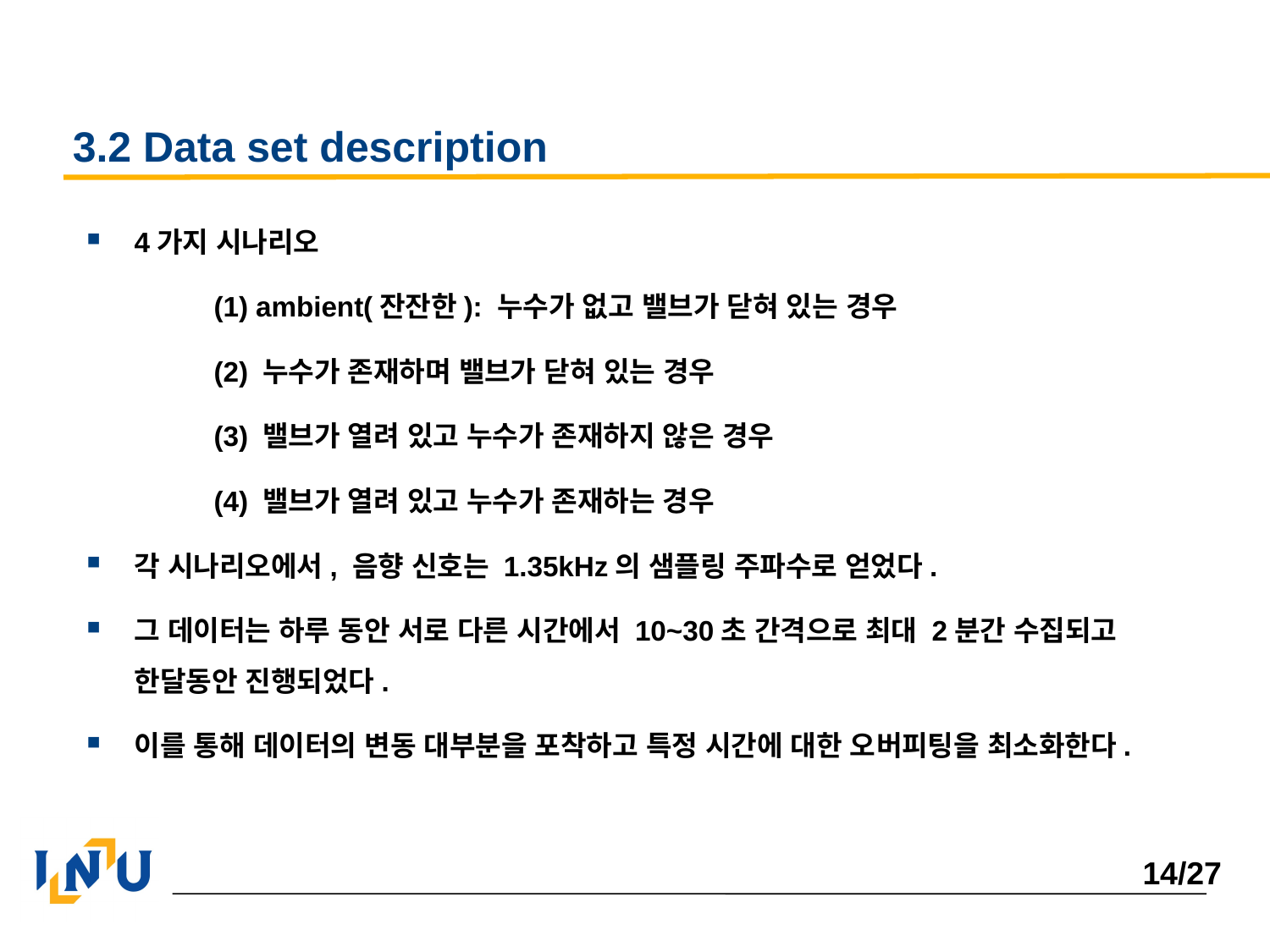

# 3.2 Data set description
4가지 시나리오
	(1) ambient(잔잔한): 누수가 없고 밸브가 닫혀 있는 경우
	(2) 누수가 존재하며 밸브가 닫혀 있는 경우
	(3) 밸브가 열려 있고 누수가 존재하지 않은 경우
	(4) 밸브가 열려 있고 누수가 존재하는 경우
각 시나리오에서, 음향 신호는 1.35kHz의 샘플링 주파수로 얻었다.
그 데이터는 하루 동안 서로 다른 시간에서 10~30초 간격으로 최대 2분간 수집되고 한달동안 진행되었다.
이를 통해 데이터의 변동 대부분을 포착하고 특정 시간에 대한 오버피팅을 최소화한다.